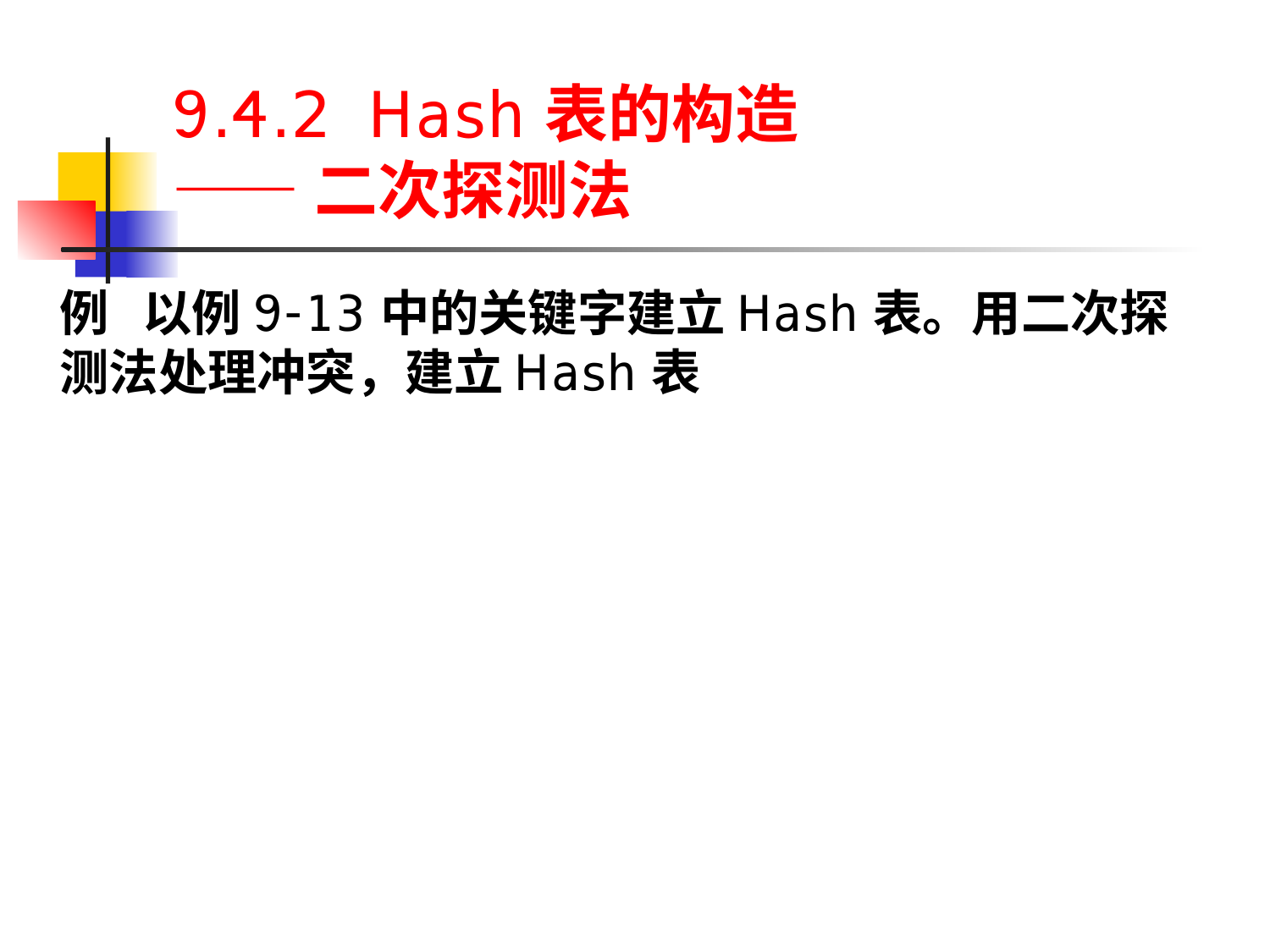

9.4.2  Hash表的构造
——二次探测法
例   以例9-13中的关键字建立Hash表。用二次探测法处理冲突，建立Hash表